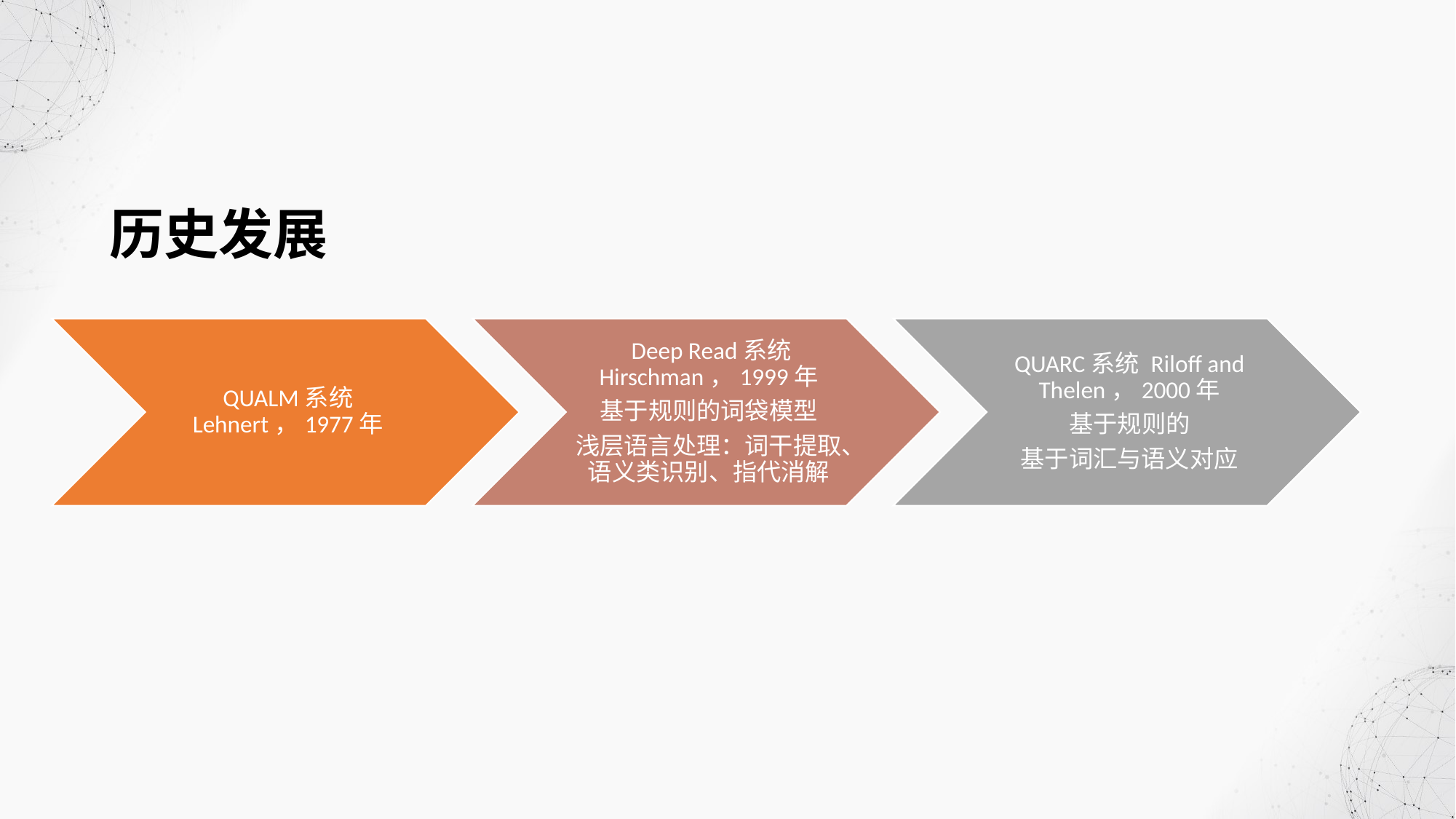

QUALM系统 Lehnert，1977年
 Deep Read系统 Hirschman，1999年
基于规则的词袋模型
浅层语言处理：词干提取、语义类识别、指代消解
QUARC系统 Riloff and Thelen，2000年
基于规则的
基于词汇与语义对应
历史发展